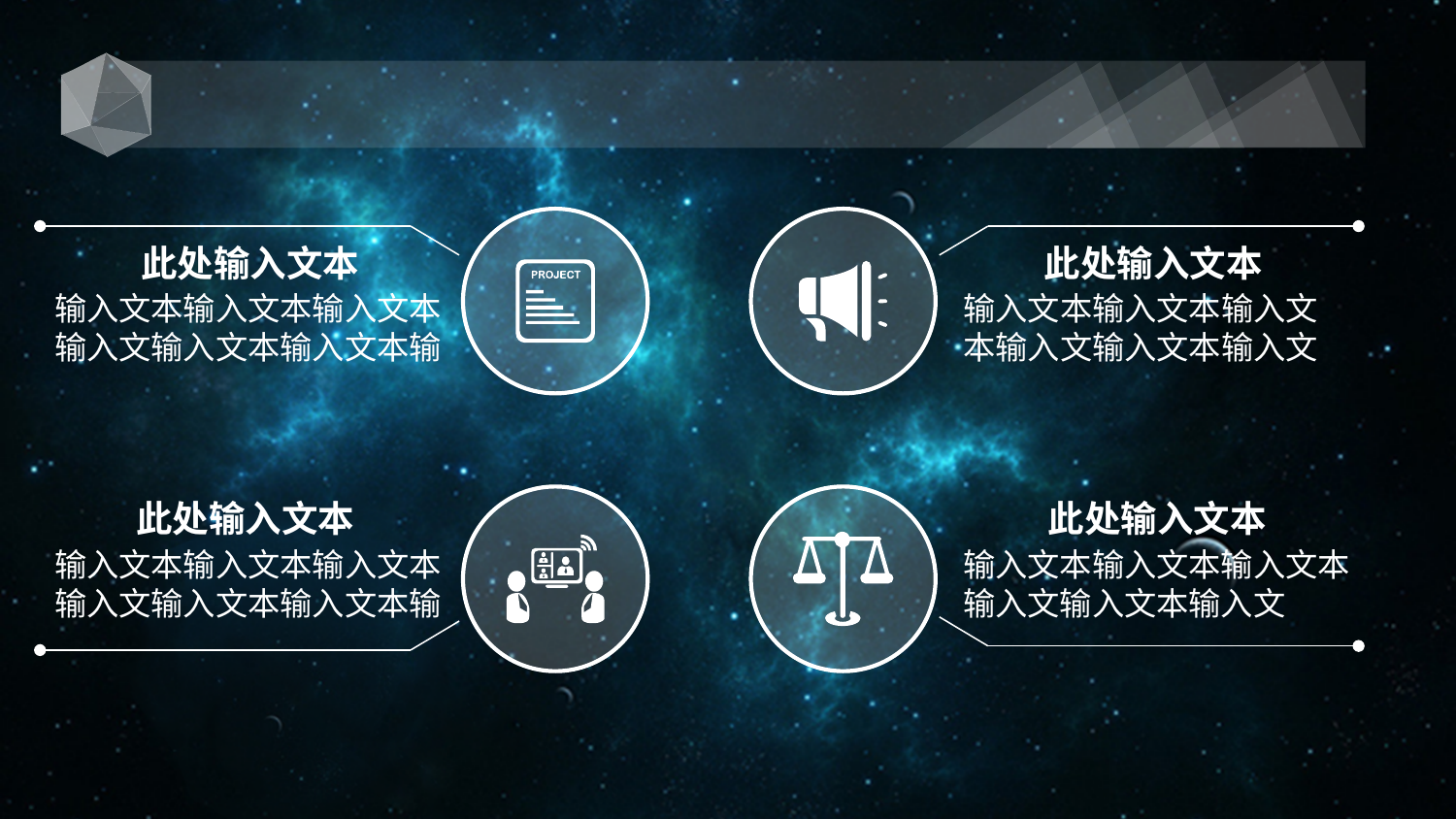

此处输入文本
输入文本输入文本输入文本输入文输入文本输入文本输
此处输入文本
输入文本输入文本输入文本输入文输入文本输入文

此处输入文本
输入文本输入文本输入文本输入文输入文本输入文本输
此处输入文本
输入文本输入文本输入文本输入文输入文本输入文